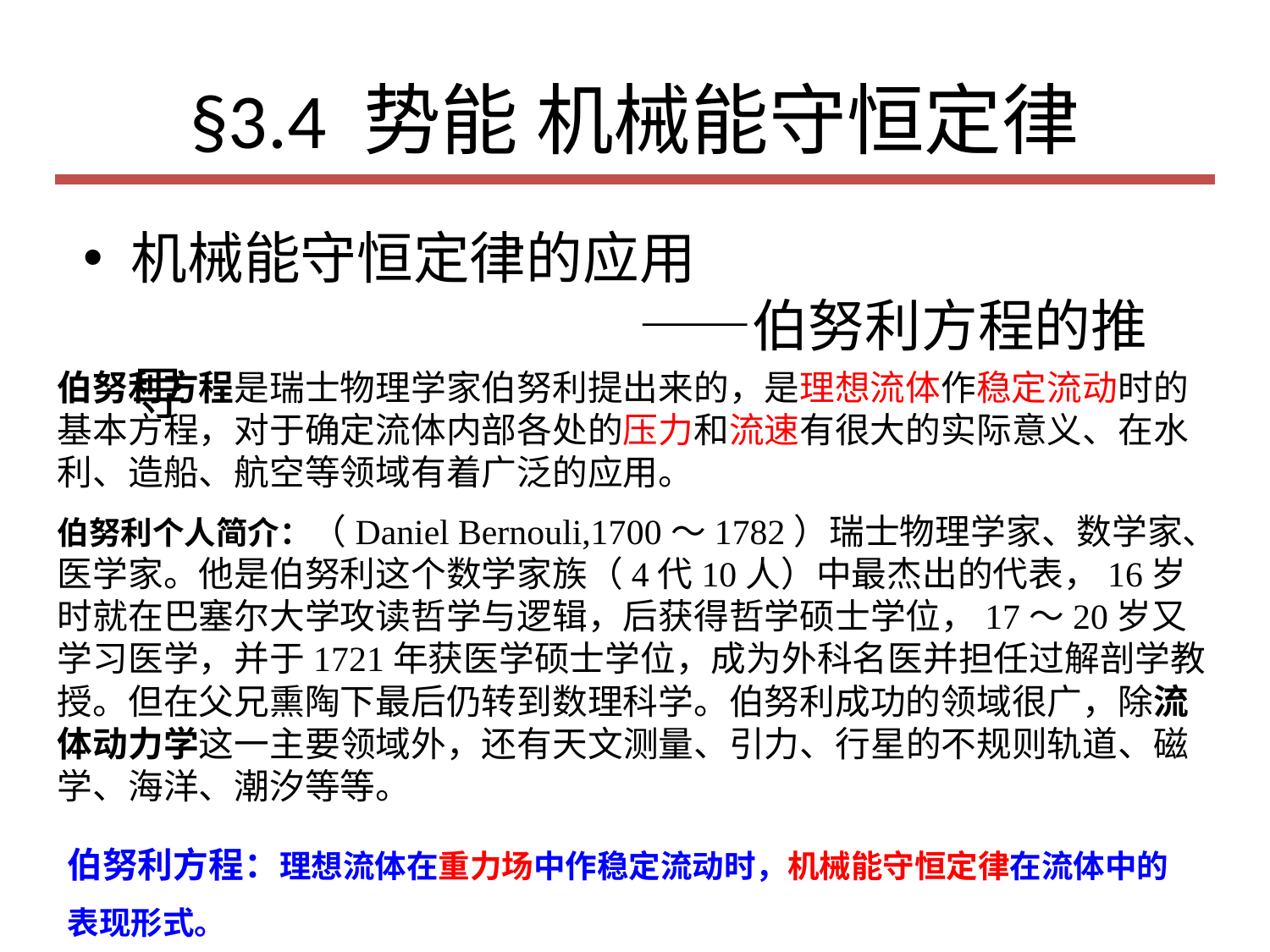

# §3.4 势能 机械能守恒定律
机械能守恒定律的应用
                                        ——伯努利方程的推导
伯努利方程是瑞士物理学家伯努利提出来的，是理想流体作稳定流动时的基本方程，对于确定流体内部各处的压力和流速有很大的实际意义、在水利、造船、航空等领域有着广泛的应用。
伯努利个人简介：（Daniel Bernouli,1700～1782）瑞士物理学家、数学家、医学家。他是伯努利这个数学家族（4代10人）中最杰出的代表，16岁时就在巴塞尔大学攻读哲学与逻辑，后获得哲学硕士学位，17～20岁又学习医学，并于1721年获医学硕士学位，成为外科名医并担任过解剖学教授。但在父兄熏陶下最后仍转到数理科学。伯努利成功的领域很广，除流体动力学这一主要领域外，还有天文测量、引力、行星的不规则轨道、磁学、海洋、潮汐等等。
伯努利方程：理想流体在重力场中作稳定流动时，机械能守恒定律在流体中的表现形式。